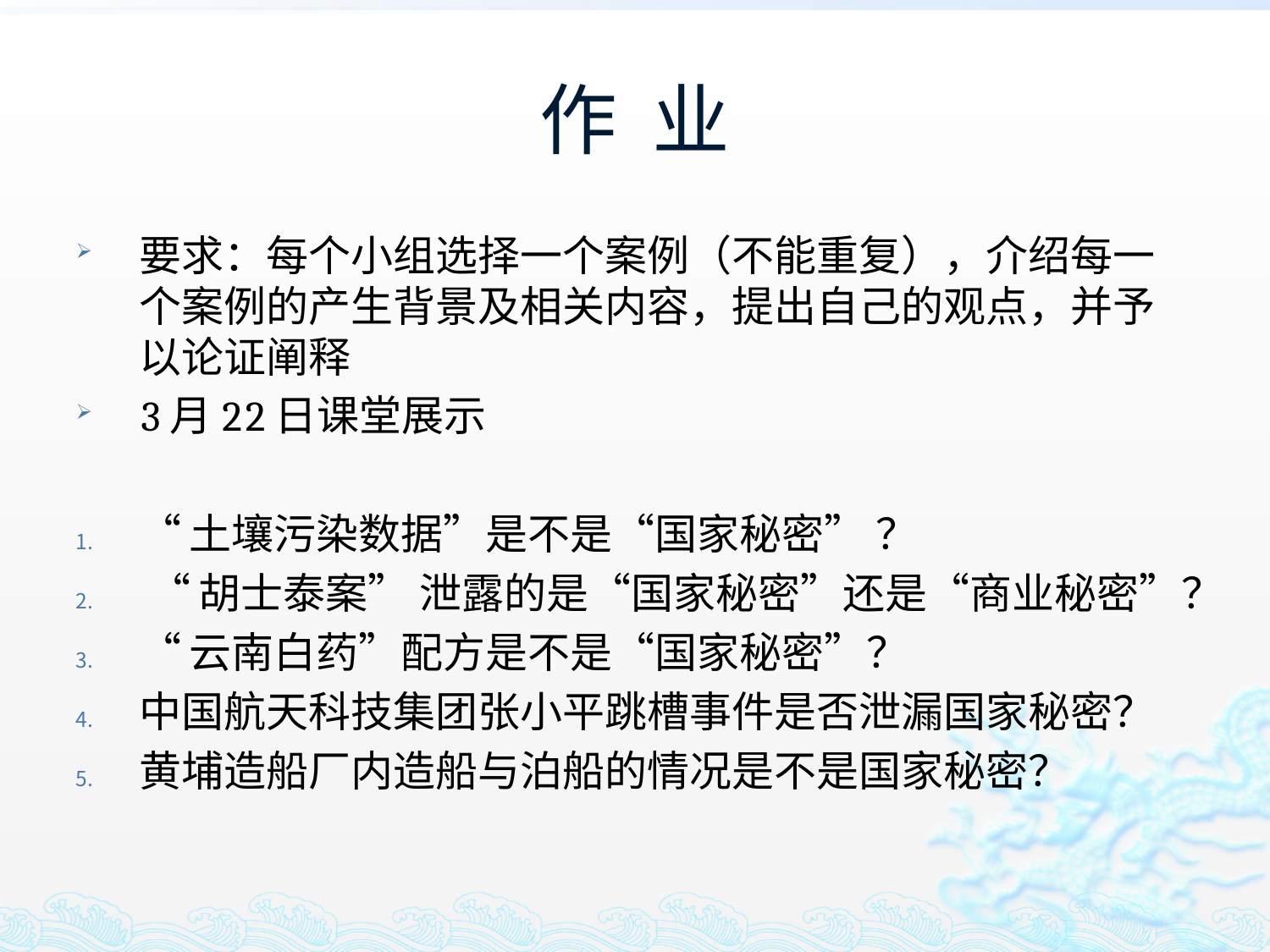

# 作  业
要求：每个小组选择一个案例（不能重复），介绍每一个案例的产生背景及相关内容，提出自己的观点，并予以论证阐释
3月22日课堂展示

“土壤污染数据”是不是“国家秘密” ？
 “胡士泰案” 泄露的是“国家秘密”还是“商业秘密”？
“云南白药”配方是不是“国家秘密”？
中国航天科技集团张小平跳槽事件是否泄漏国家秘密？
黄埔造船厂内造船与泊船的情况是不是国家秘密？